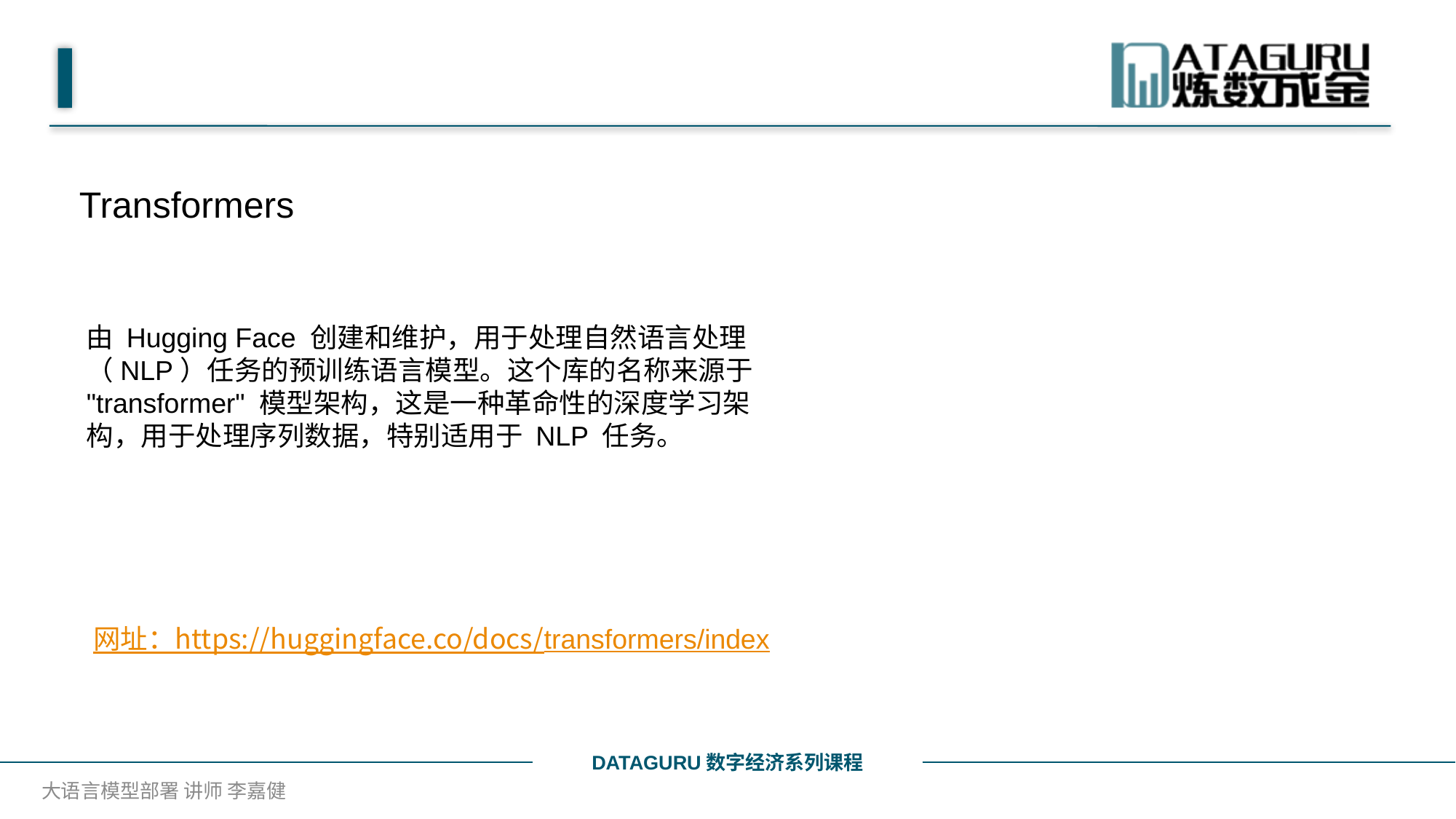

Transformers
由 Hugging Face 创建和维护，用于处理自然语言处理（NLP）任务的预训练语言模型。这个库的名称来源于 "transformer" 模型架构，这是一种革命性的深度学习架构，用于处理序列数据，特别适用于 NLP 任务。
网址：https://huggingface.co/docs/transformers/index